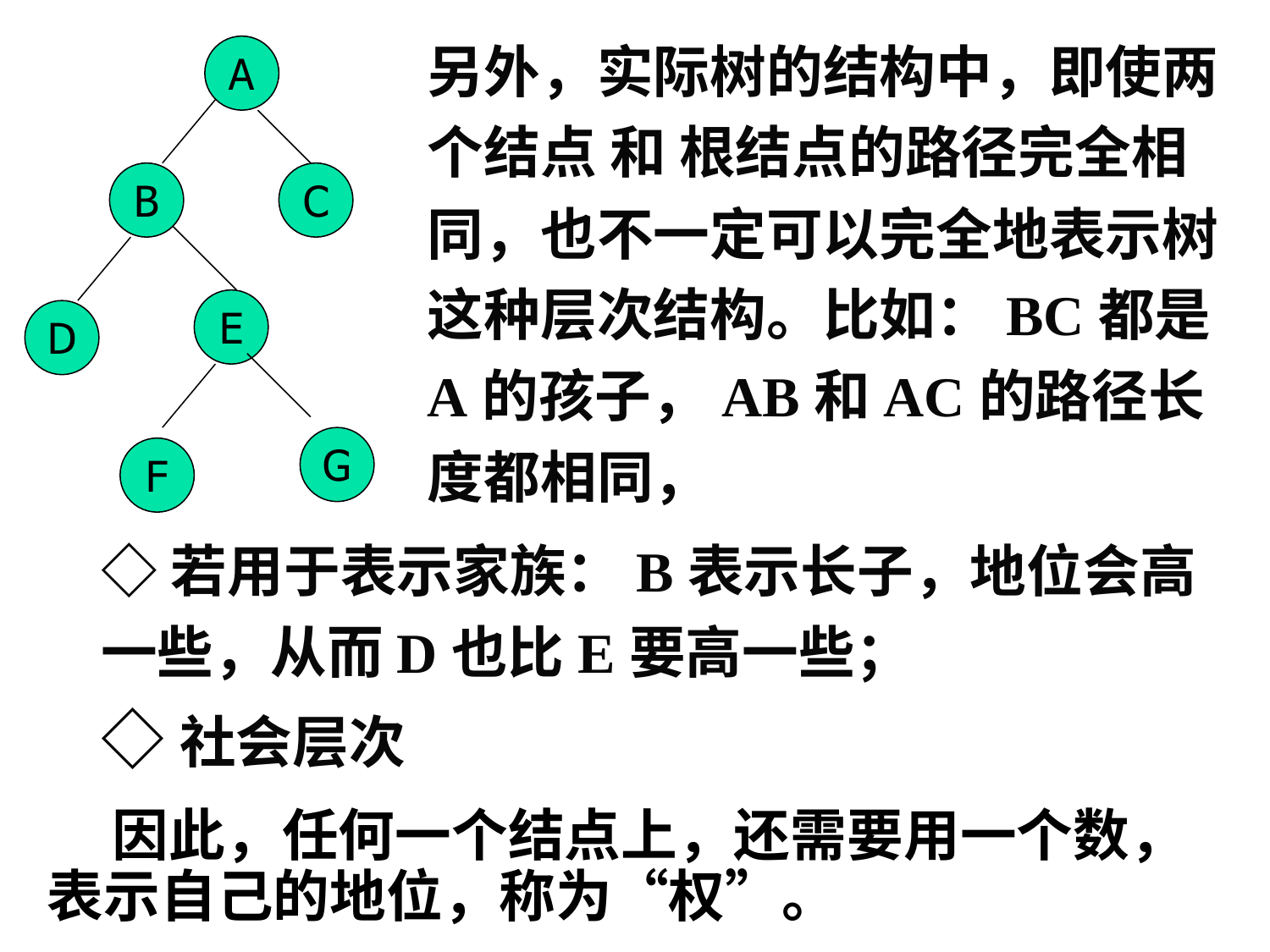

另外，实际树的结构中，即使两个结点 和 根结点的路径完全相同，也不一定可以完全地表示树这种层次结构。比如：BC都是A的孩子，AB和AC的路径长度都相同，
A

B
C

E
D

G
F
◇若用于表示家族：B表示长子，地位会高一些，从而D也比E要高一些；
◇社会层次
    因此，任何一个结点上，还需要用一个数，表示自己的地位，称为“权”。